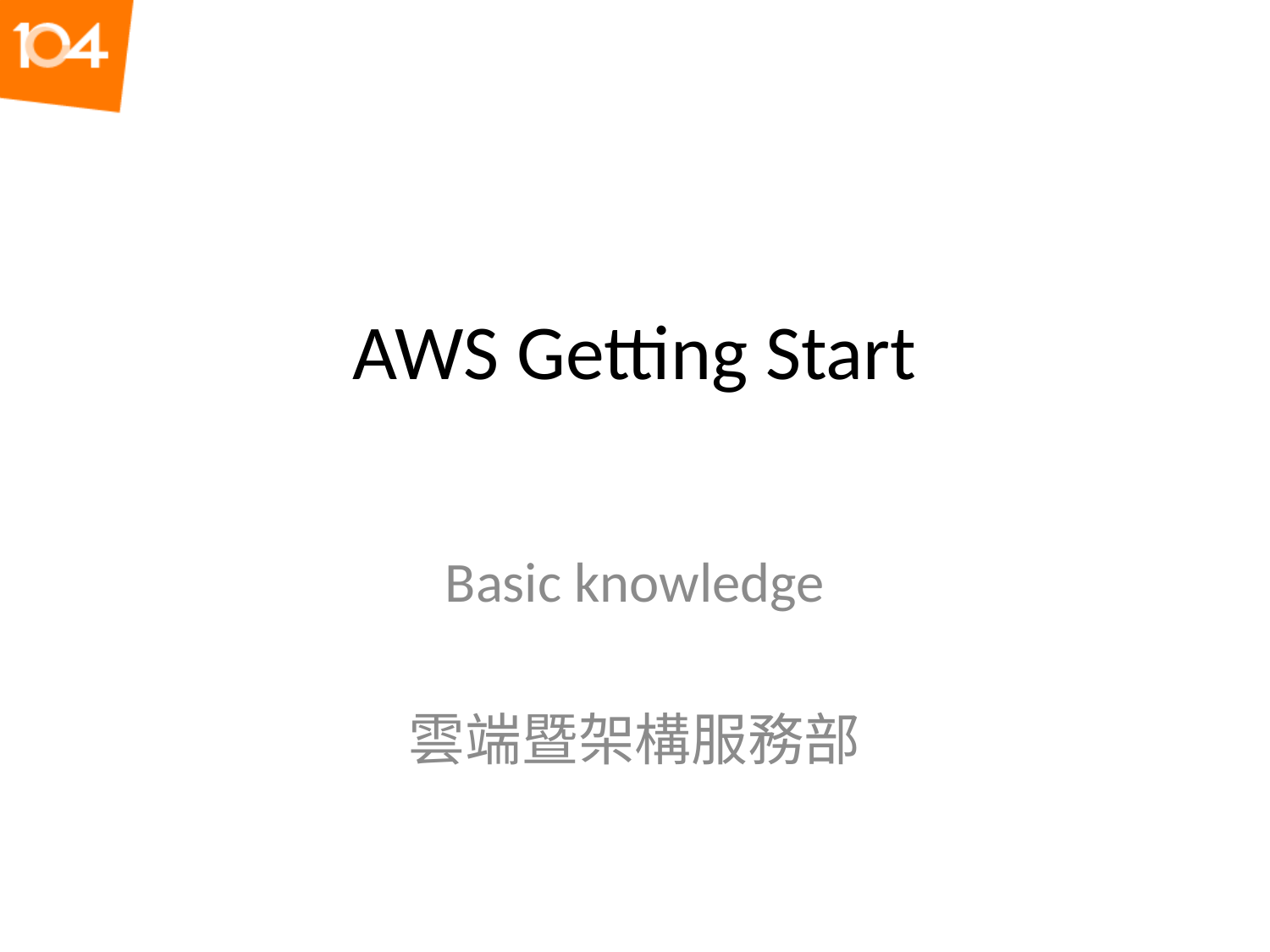

# AWS Getting Start
Basic knowledge

雲端暨架構服務部